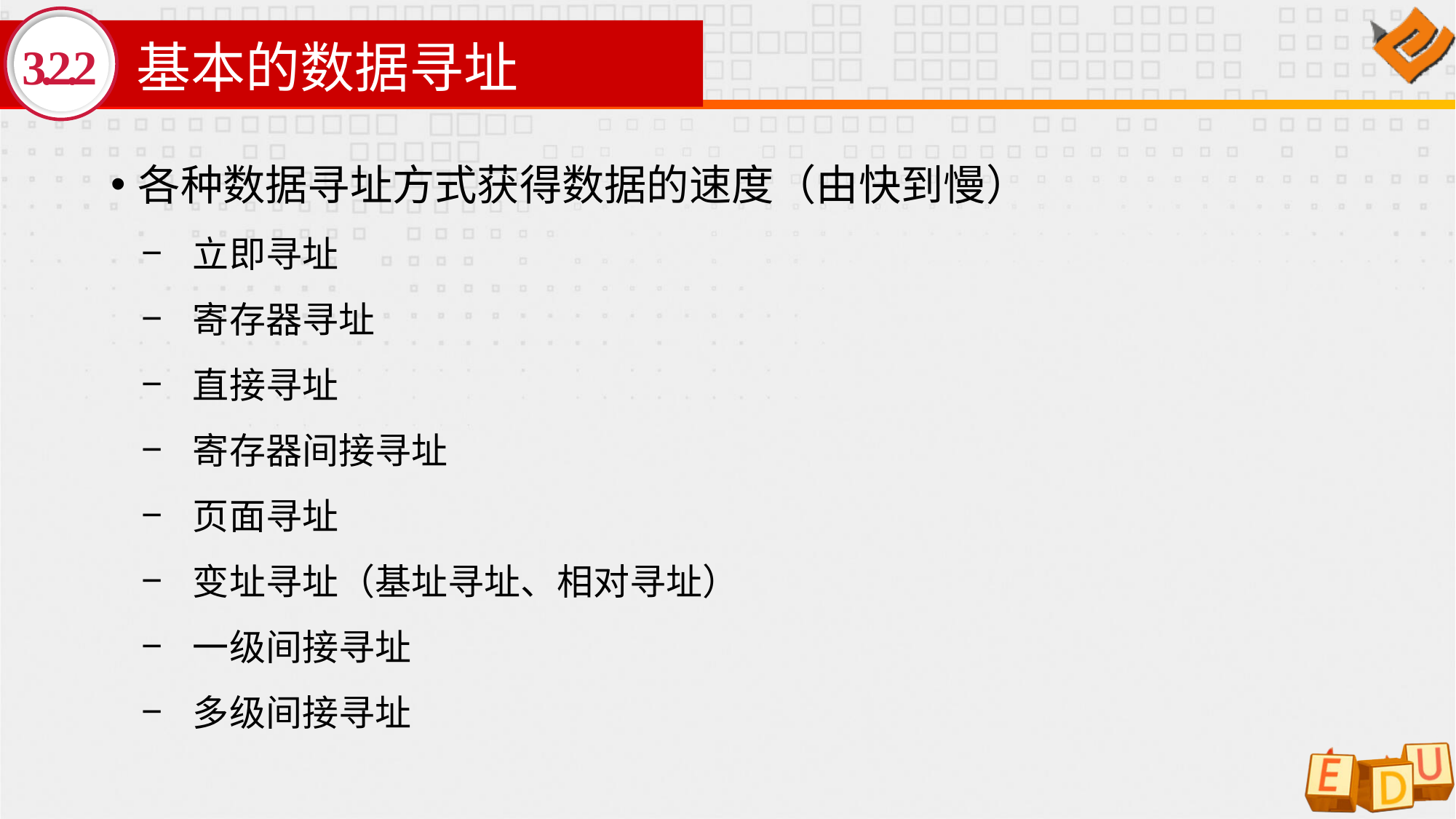

# 基本的数据寻址
3.2.2
各种数据寻址方式获得数据的速度（由快到慢）
立即寻址
寄存器寻址
直接寻址
寄存器间接寻址
页面寻址
变址寻址（基址寻址、相对寻址）
一级间接寻址
多级间接寻址